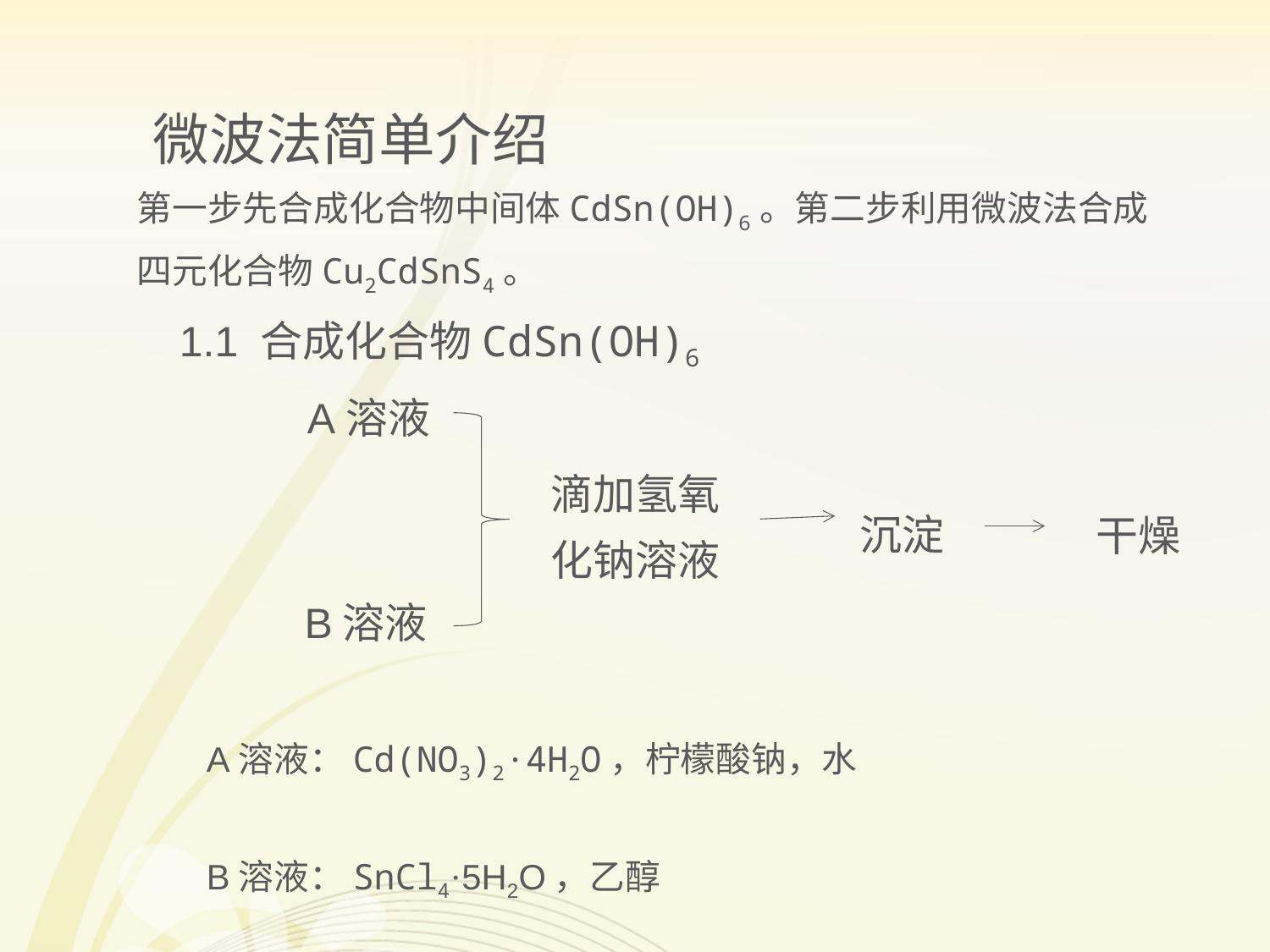

微波法简单介绍
第一步先合成化合物中间体CdSn(OH)6。第二步利用微波法合成
四元化合物Cu2CdSnS4。
1.1 合成化合物CdSn(OH)6
A溶液

滴加氢氧
化钠溶液
沉淀
干燥
B溶液
A溶液：Cd(NO3)2·4H2O，柠檬酸钠，水

B溶液：SnCl4·5H2O，乙醇